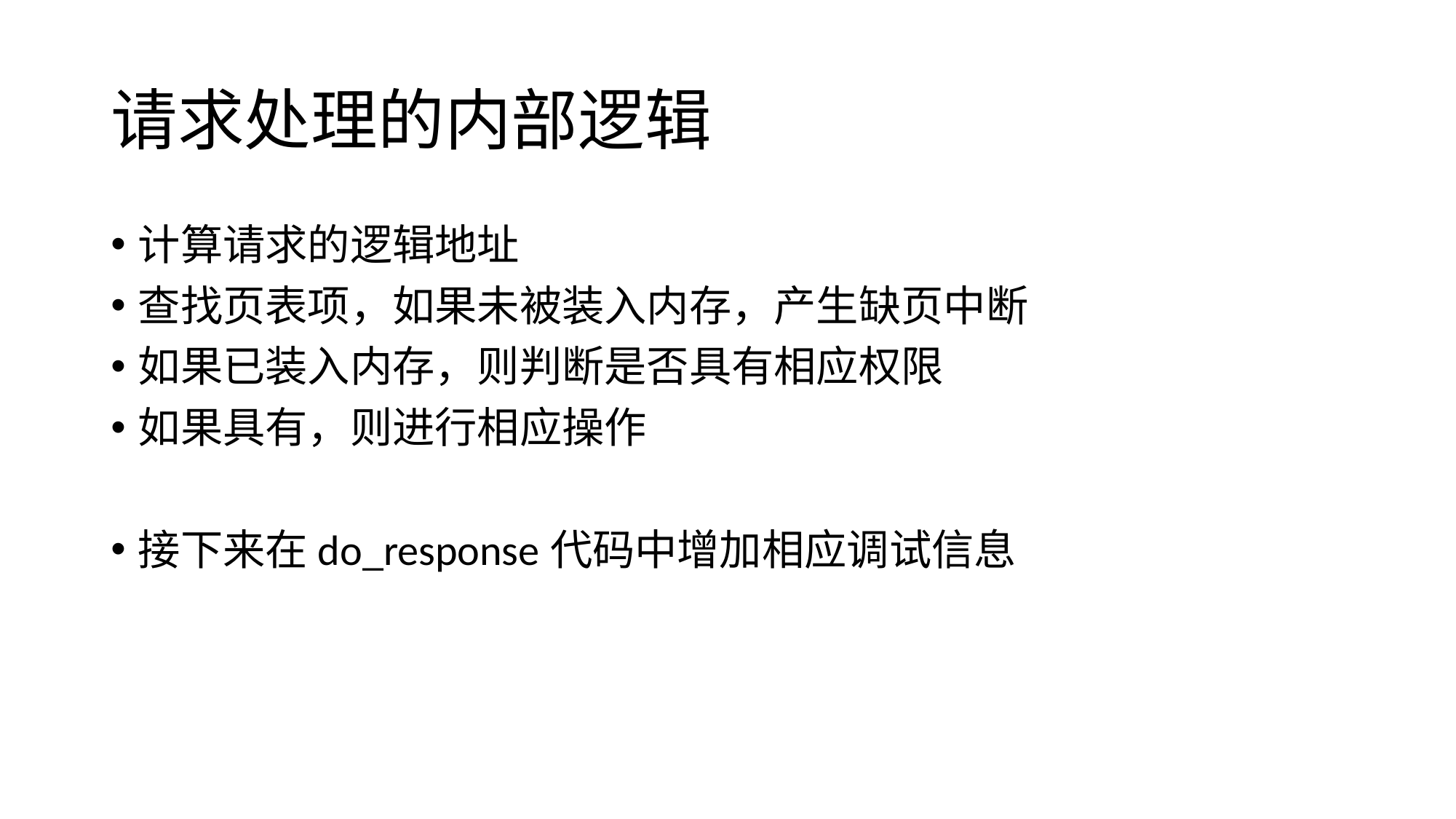

# 请求处理的内部逻辑
计算请求的逻辑地址
查找页表项，如果未被装入内存，产生缺页中断
如果已装入内存，则判断是否具有相应权限
如果具有，则进行相应操作

接下来在do_response代码中增加相应调试信息